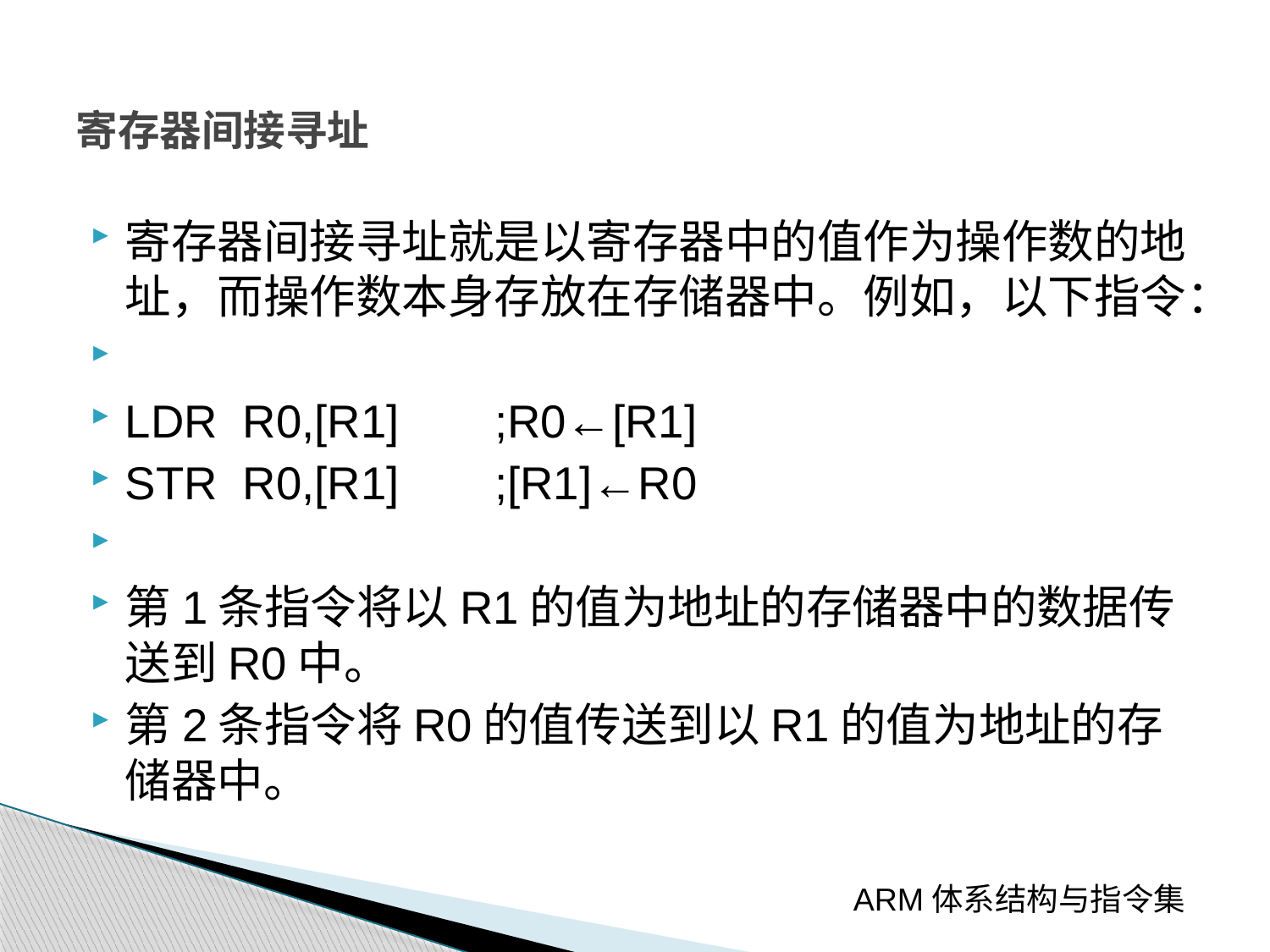

# 寄存器间接寻址
寄存器间接寻址就是以寄存器中的值作为操作数的地址，而操作数本身存放在存储器中。例如，以下指令：

LDR  R0,[R1]	;R0←[R1]
STR  R0,[R1]	;[R1]←R0

第1条指令将以R1的值为地址的存储器中的数据传送到R0中。
第2条指令将R0的值传送到以R1的值为地址的存储器中。
            ARM体系结构与指令集